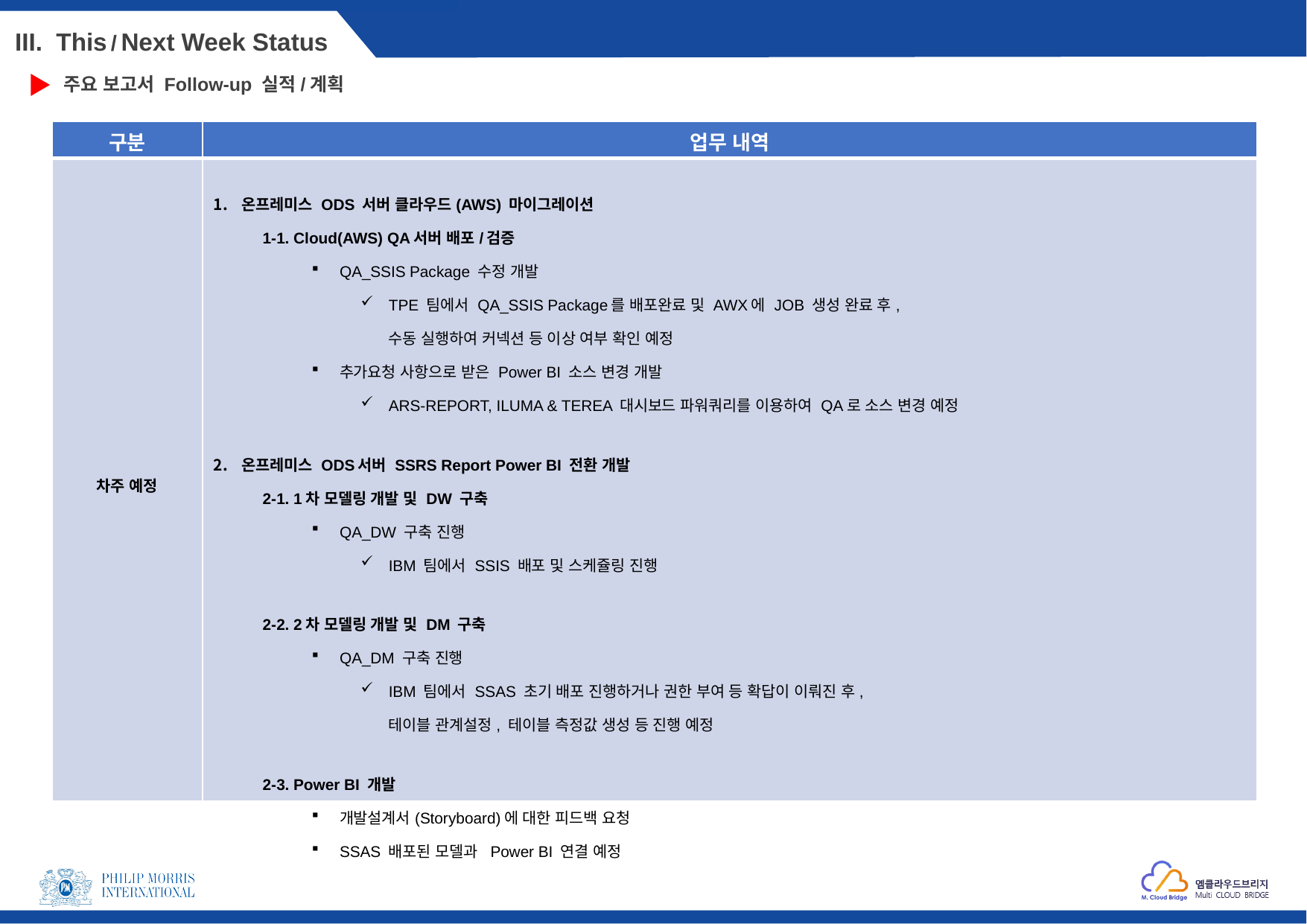

III.  This / Next Week Status
주요 보고서 Follow-up 실적/계획

| 구분 | 업무 내역 |
| --- | --- |
| 차주 예정 | 온프레미스 ODS 서버 클라우드(AWS) 마이그레이션 1-1. Cloud(AWS) QA서버 배포/검증 QA\_SSIS Package 수정 개발 TPE 팀에서 QA\_SSIS Package를 배포완료 및 AWX에 JOB 생성 완료 후, 수동 실행하여 커넥션 등 이상 여부 확인 예정 추가요청 사항으로 받은 Power BI 소스 변경 개발 ARS-REPORT, ILUMA & TEREA 대시보드 파워쿼리를 이용하여 QA로 소스 변경 예정 온프레미스 ODS서버 SSRS Report Power BI 전환 개발 2-1. 1차 모델링 개발 및 DW 구축 QA\_DW 구축 진행 IBM 팀에서 SSIS 배포 및 스케쥴링 진행 2-2. 2차 모델링 개발 및 DM 구축 QA\_DM 구축 진행 IBM 팀에서 SSAS 초기 배포 진행하거나 권한 부여 등 확답이 이뤄진 후, 테이블 관계설정, 테이블 측정값 생성 등 진행 예정 2-3. Power BI 개발 개발설계서(Storyboard)에 대한 피드백 요청 SSAS 배포된 모델과 Power BI 연결 예정 |